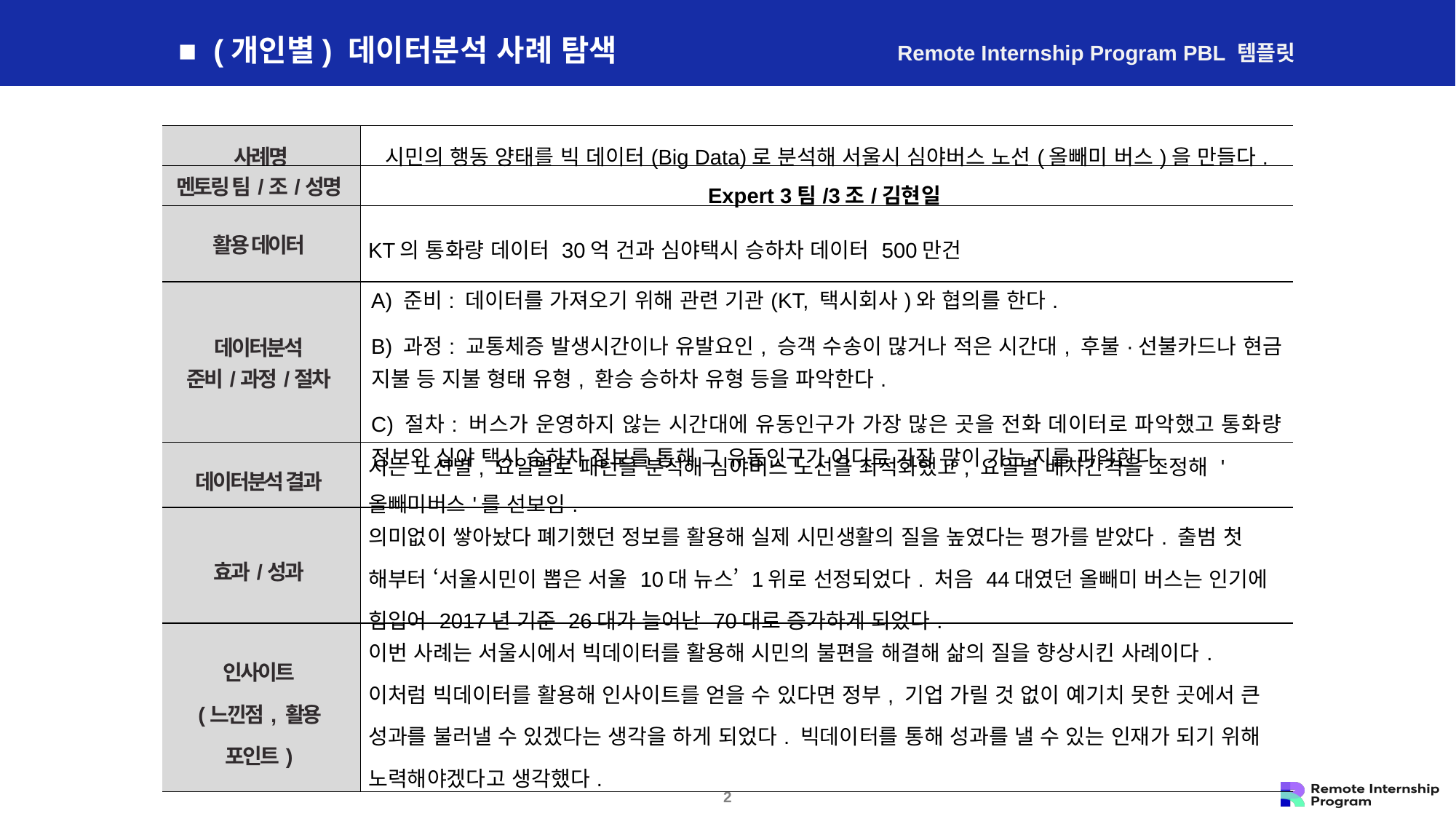

■  (개인별) 데이터분석 사례 탐색
Remote Internship Program PBL 템플릿
| 사례명 | 시민의 행동 양태를 빅 데이터(Big Data)로 분석해 서울시 심야버스 노선(올빼미 버스)을 만들다. |
| --- | --- |
| 멘토링 팀/조/성명 | Expert 3팀/3조/김현일 |
| 활용 데이터 | KT의 통화량 데이터 30억 건과 심야택시 승하차 데이터 500만건 |
| 데이터분석 준비/과정/절차 | A) 준비: 데이터를 가져오기 위해 관련 기관(KT, 택시회사)와 협의를 한다. B) 과정: 교통체증 발생시간이나 유발요인, 승객 수송이 많거나 적은 시간대, 후불·선불카드나 현금 지불 등 지불 형태 유형, 환승 승하차 유형 등을 파악한다. C) 절차: 버스가 운영하지 않는 시간대에 유동인구가 가장 많은 곳을 전화 데이터로 파악했고 통화량 정보와 심야 택시 승하차 정보를 통해 그 유동인구가 어디로 가장 많이 가는 지를 파악한다. |
| 데이터분석 결과 | 시는 노선별, 요일별로 패턴을 분석해 심야버스 노선을 최적화했고, 요일별 배차간격을 조정해 '올빼미버스'를 선보임. |
| 효과/성과 | 의미없이 쌓아놨다 폐기했던 정보를 활용해 실제 시민생활의 질을 높였다는 평가를 받았다. 출범 첫 해부터 ‘서울시민이 뽑은 서울 10대 뉴스’ 1위로 선정되었다. 처음 44대였던 올빼미 버스는 인기에 힘입어 2017년 기준 26대가 늘어난 70대로 증가하게 되었다. |
| 인사이트 (느낀점, 활용 포인트) | 이번 사례는 서울시에서 빅데이터를 활용해 시민의 불편을 해결해 삶의 질을 향상시킨 사례이다. 이처럼 빅데이터를 활용해 인사이트를 얻을 수 있다면 정부, 기업 가릴 것 없이 예기치 못한 곳에서 큰 성과를 불러낼 수 있겠다는 생각을 하게 되었다. 빅데이터를 통해 성과를 낼 수 있는 인재가 되기 위해 노력해야겠다고 생각했다. |